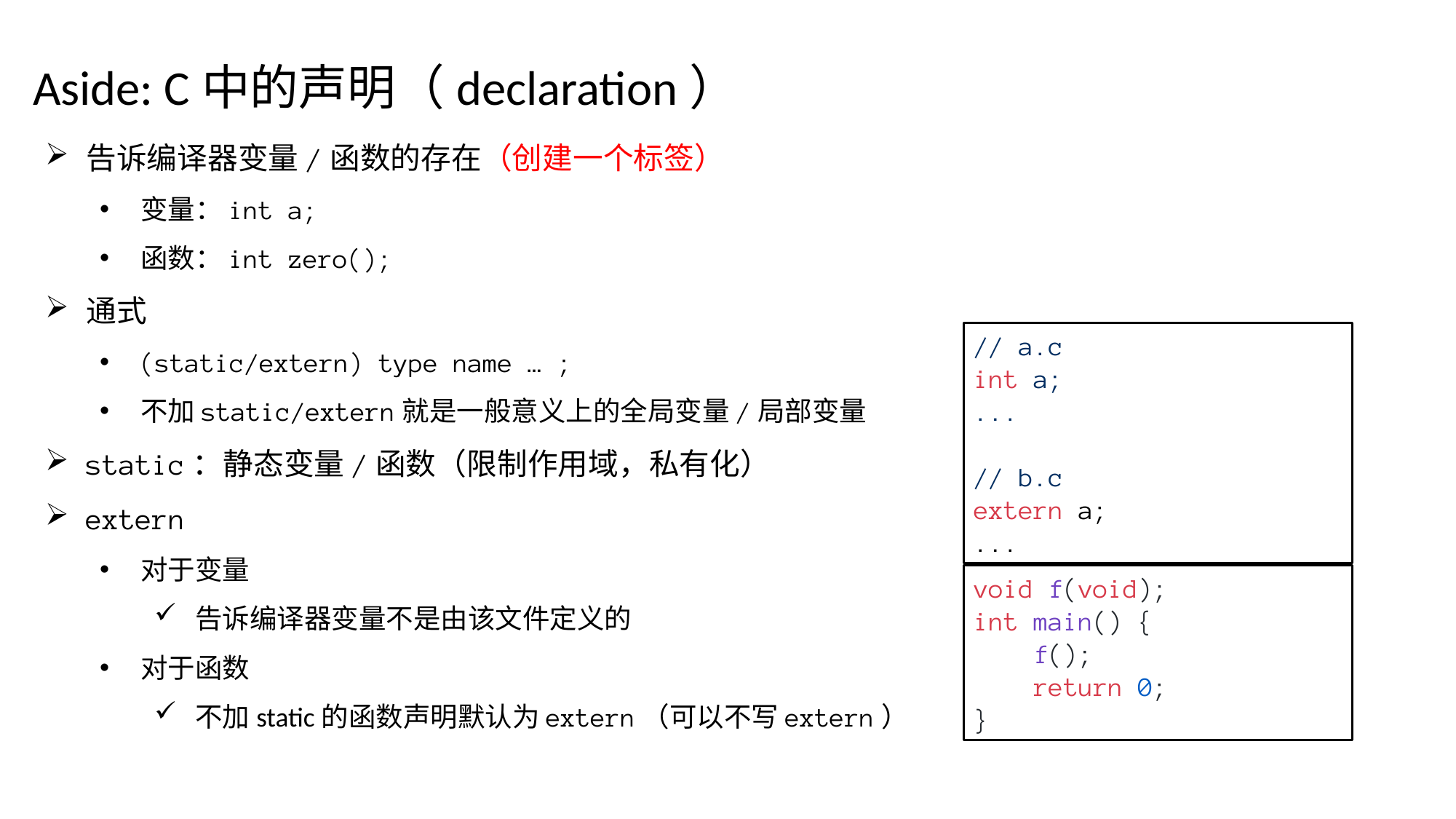

Aside: C中的声明（declaration）
告诉编译器变量/函数的存在（创建一个标签）
变量：int a;
函数：int zero();
通式
(static/extern) type name … ;
不加static/extern就是一般意义上的全局变量/局部变量
static：静态变量/函数（限制作用域，私有化）
extern
对于变量
告诉编译器变量不是由该文件定义的
对于函数
不加static的函数声明默认为extern（可以不写extern）
// a.c
int a;
...

// b.c
extern a;
...
void f(void);
int main() {
    f();
    return 0;
}